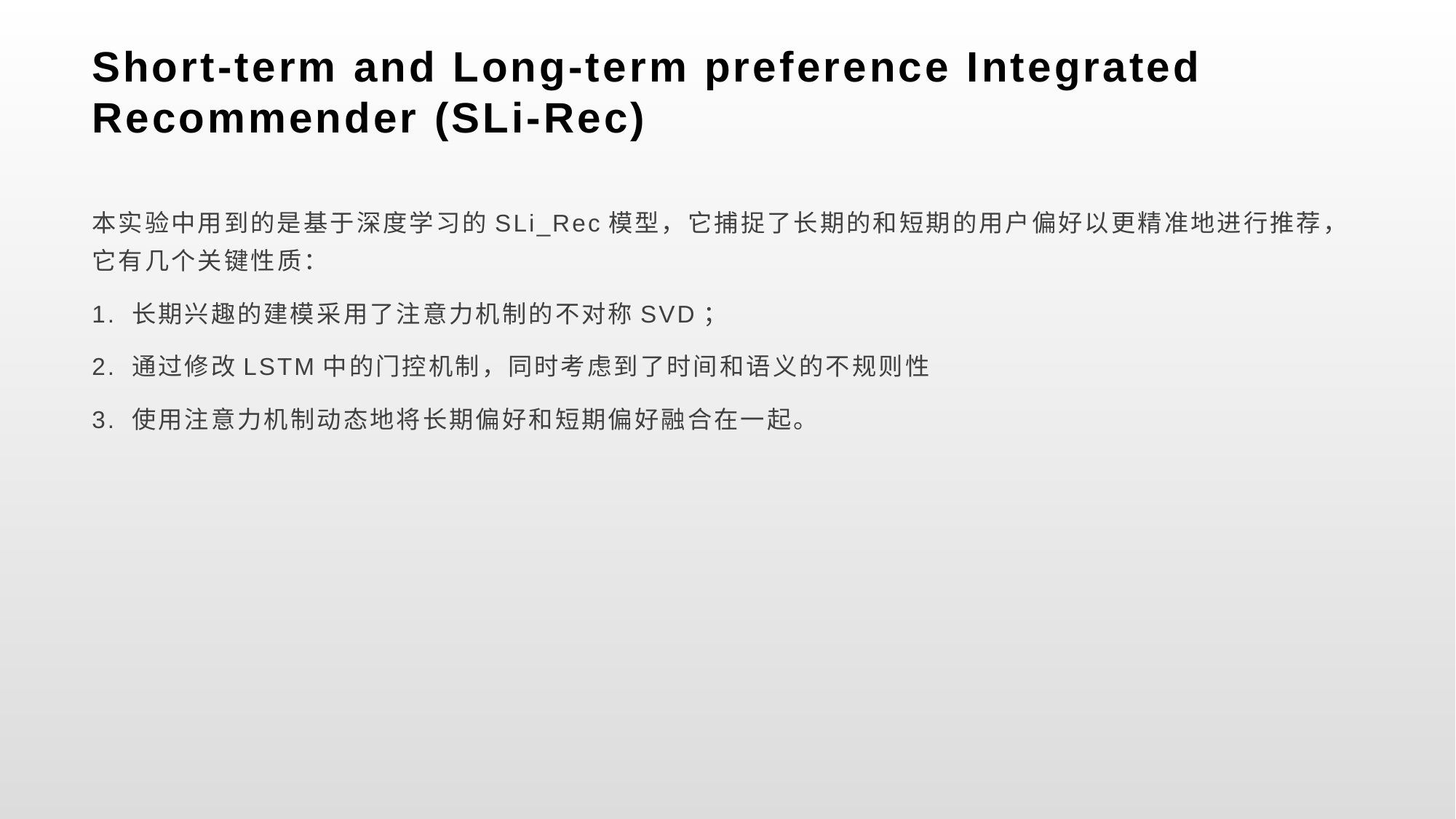

# Short-term and Long-term preference Integrated Recommender (SLi-Rec)

本实验中用到的是基于深度学习的SLi_Rec模型，它捕捉了长期的和短期的用户偏好以更精准地进行推荐，它有几个关键性质：
1. 长期兴趣的建模采用了注意力机制的不对称SVD；
2. 通过修改LSTM中的门控机制，同时考虑到了时间和语义的不规则性
3. 使用注意力机制动态地将长期偏好和短期偏好融合在一起。